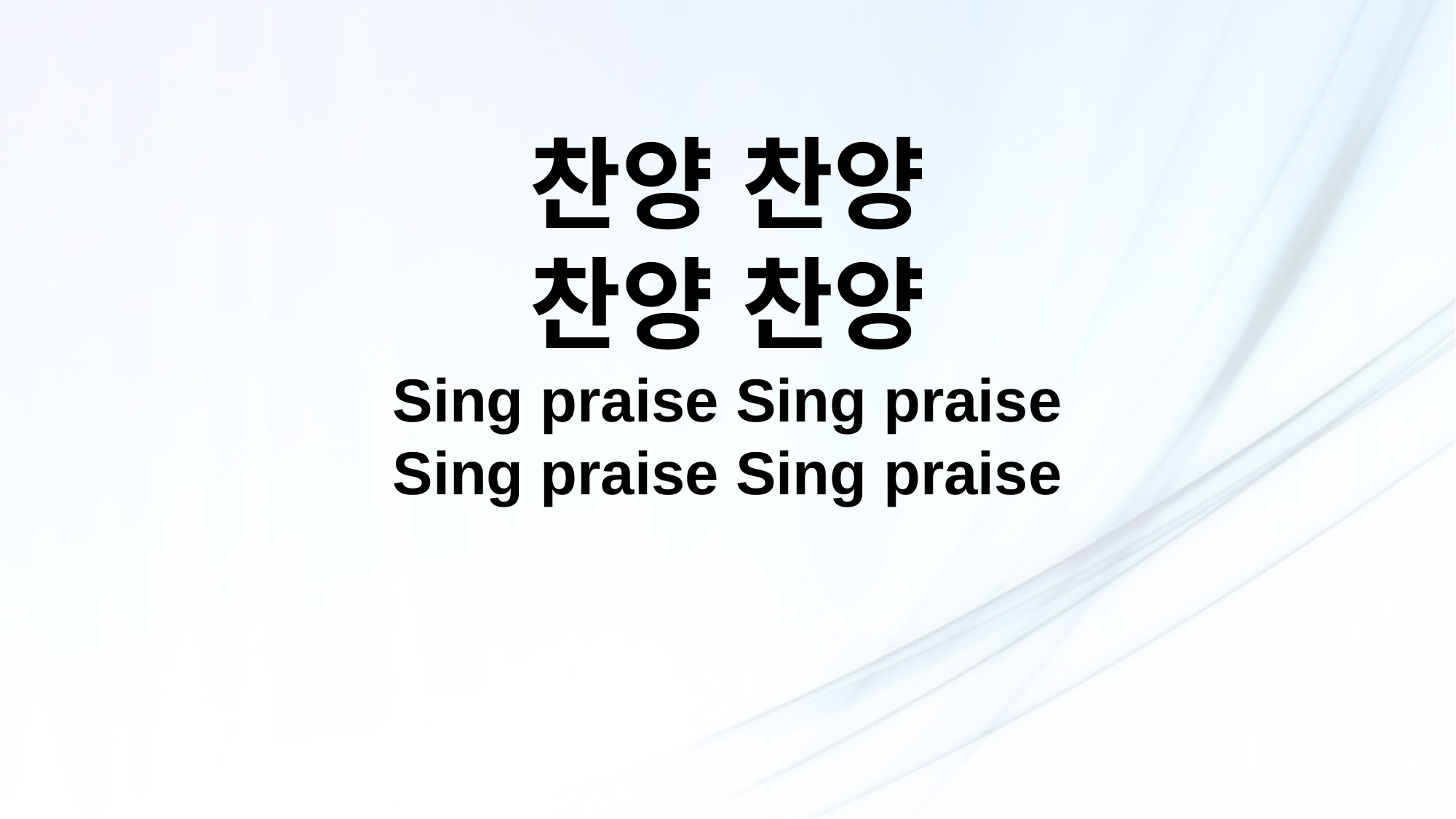

찬양 찬양
찬양 찬양
Sing praise Sing praise
Sing praise Sing praise